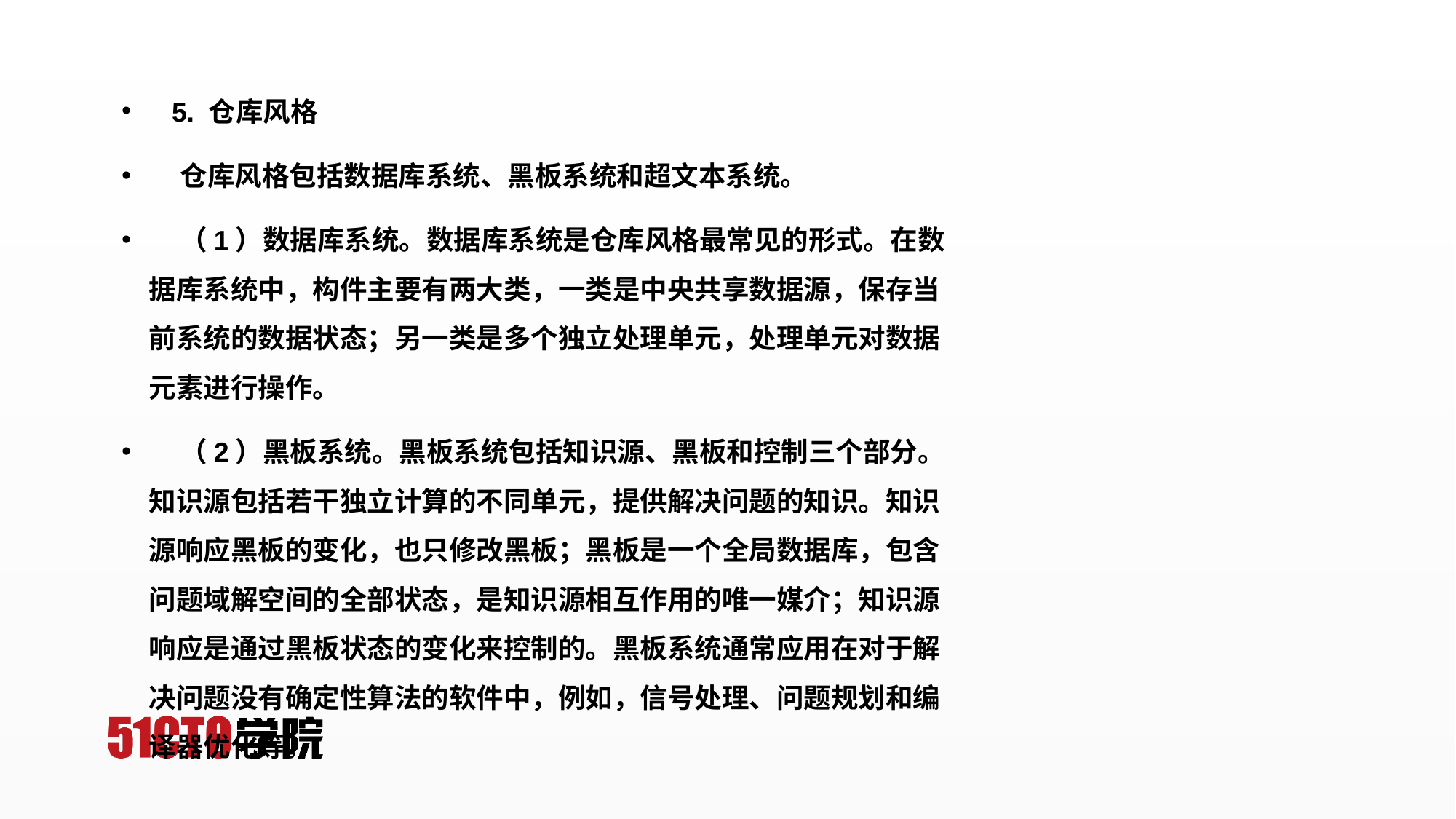

5. 仓库风格
    仓库风格包括数据库系统、黑板系统和超文本系统。
    （1）数据库系统。数据库系统是仓库风格最常见的形式。在数据库系统中，构件主要有两大类，一类是中央共享数据源，保存当前系统的数据状态；另一类是多个独立处理单元，处理单元对数据元素进行操作。
    （2）黑板系统。黑板系统包括知识源、黑板和控制三个部分。知识源包括若干独立计算的不同单元，提供解决问题的知识。知识源响应黑板的变化，也只修改黑板；黑板是一个全局数据库，包含问题域解空间的全部状态，是知识源相互作用的唯一媒介；知识源响应是通过黑板状态的变化来控制的。黑板系统通常应用在对于解决问题没有确定性算法的软件中，例如，信号处理、问题规划和编译器优化等。